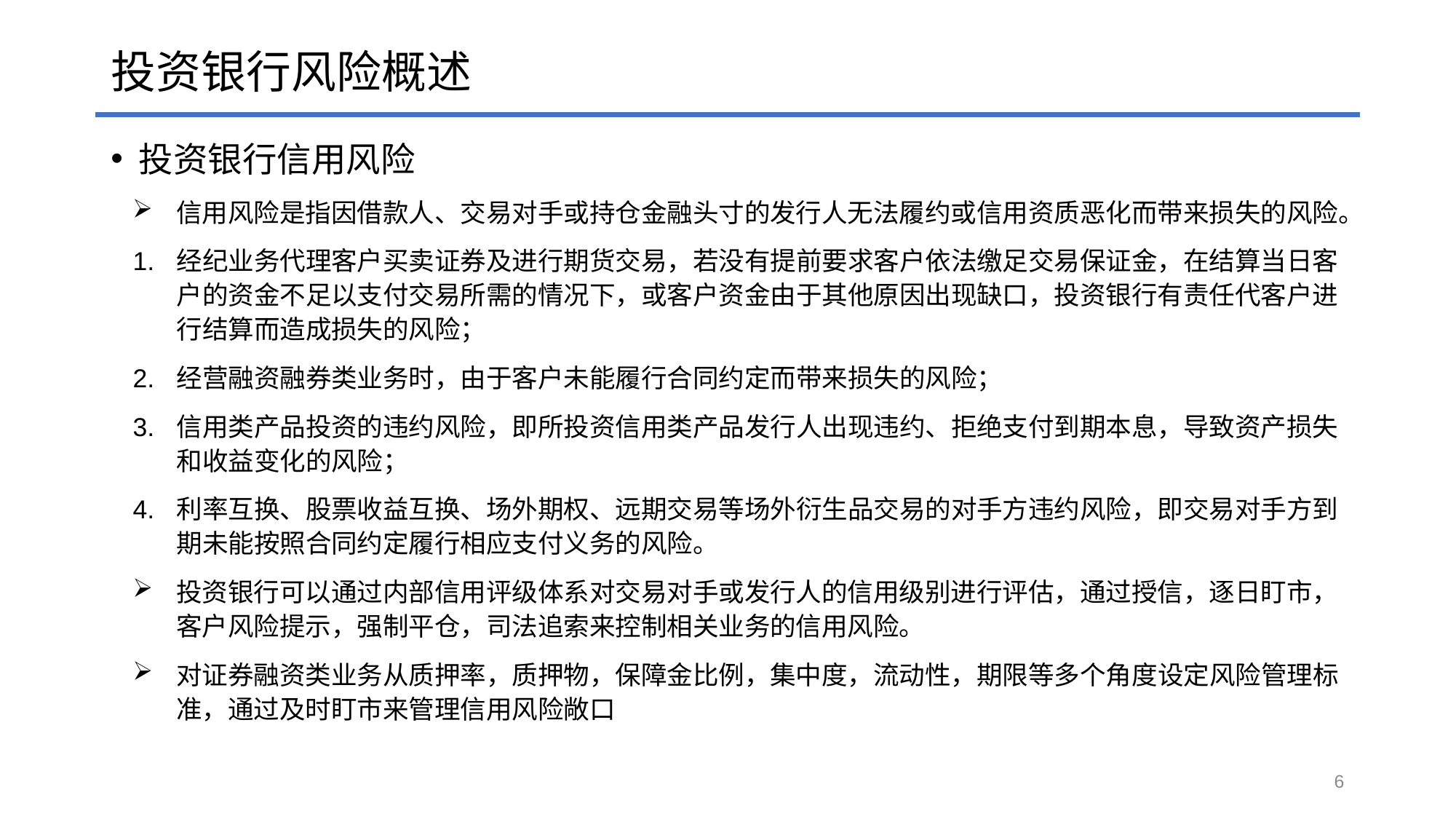

# 投资银行风险概述
投资银行信用风险
信用风险是指因借款人、交易对手或持仓金融头寸的发行人无法履约或信用资质恶化而带来损失的风险。
经纪业务代理客户买卖证券及进行期货交易，若没有提前要求客户依法缴足交易保证金，在结算当日客户的资金不足以支付交易所需的情况下，或客户资金由于其他原因出现缺口，投资银行有责任代客户进行结算而造成损失的风险；
经营融资融券类业务时，由于客户未能履行合同约定而带来损失的风险；
信用类产品投资的违约风险，即所投资信用类产品发行人出现违约、拒绝支付到期本息，导致资产损失和收益变化的风险；
利率互换、股票收益互换、场外期权、远期交易等场外衍生品交易的对手方违约风险，即交易对手方到期未能按照合同约定履行相应支付义务的风险。
投资银行可以通过内部信用评级体系对交易对手或发行人的信用级别进行评估，通过授信，逐日盯市，客户风险提示，强制平仓，司法追索来控制相关业务的信用风险。
对证券融资类业务从质押率，质押物，保障金比例，集中度，流动性，期限等多个角度设定风险管理标准，通过及时盯市来管理信用风险敞口
6